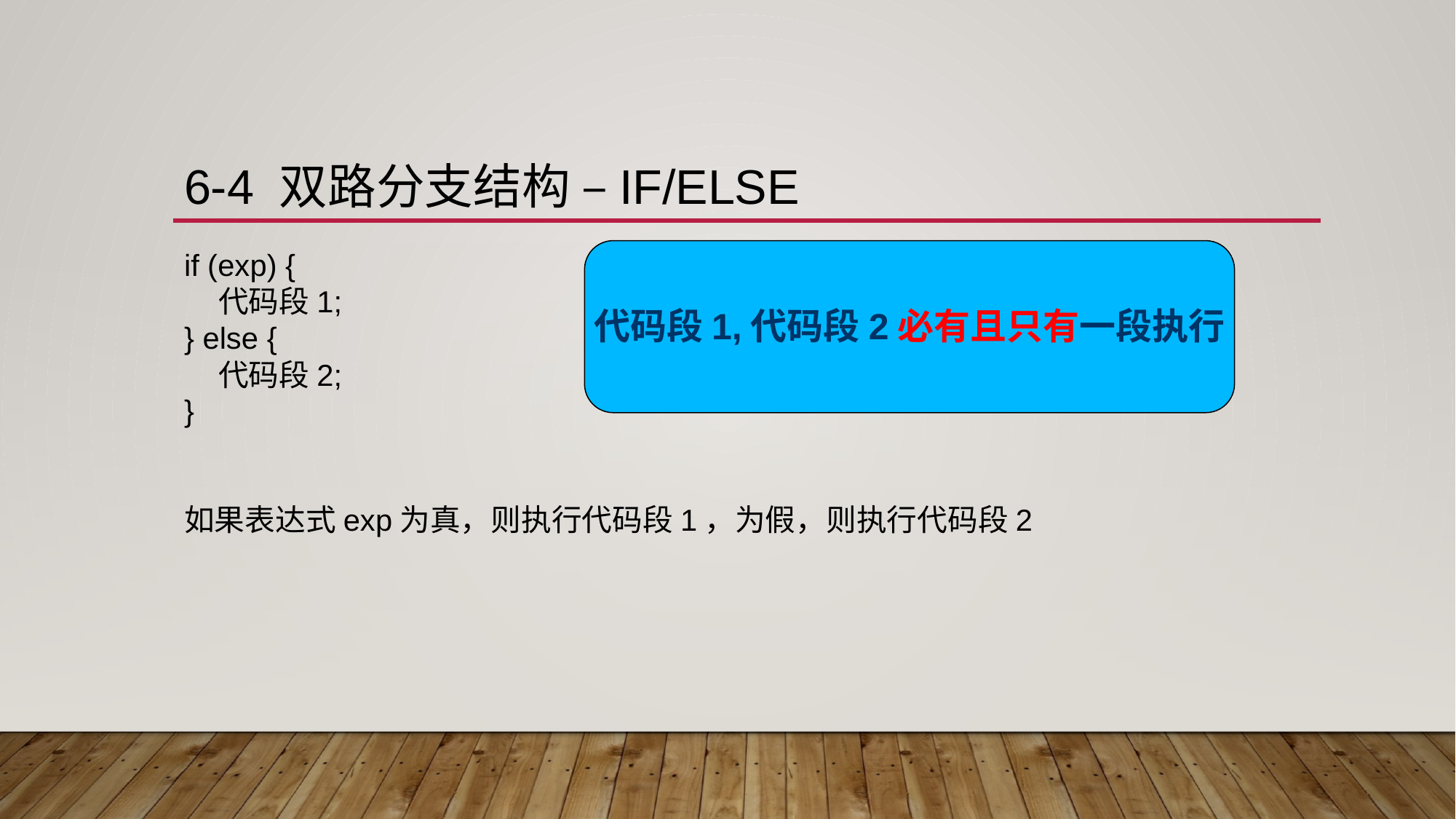

# 6-4 双路分支结构 –if/else
if (exp) {
    代码段1;
} else {
    代码段2;
}

如果表达式exp为真，则执行代码段1，为假，则执行代码段2

代码段1,代码段2必有且只有一段执行